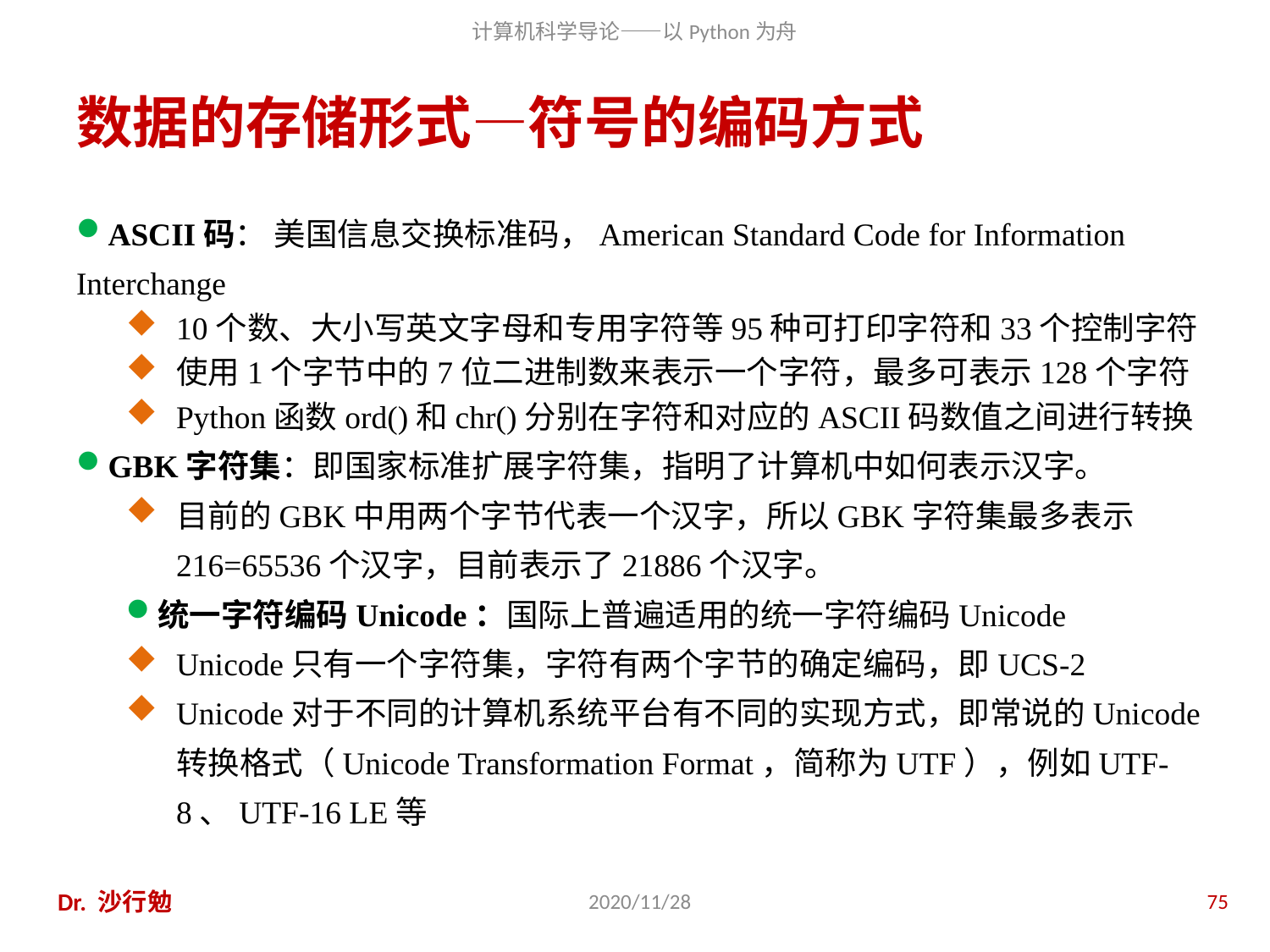

# 数据的存储形式—符号的编码方式
ASCII码： 美国信息交换标准码，American Standard Code for Information Interchange
10个数、大小写英文字母和专用字符等95种可打印字符和33个控制字符
使用1个字节中的7位二进制数来表示一个字符，最多可表示128个字符
Python函数ord()和chr()分别在字符和对应的ASCII码数值之间进行转换
GBK字符集：即国家标准扩展字符集，指明了计算机中如何表示汉字。
目前的GBK中用两个字节代表一个汉字，所以GBK字符集最多表示216=65536个汉字，目前表示了21886个汉字。
统一字符编码Unicode：国际上普遍适用的统一字符编码Unicode
Unicode只有一个字符集，字符有两个字节的确定编码，即UCS-2
Unicode对于不同的计算机系统平台有不同的实现方式，即常说的Unicode转换格式（Unicode Transformation Format，简称为UTF），例如UTF-8、UTF-16 LE等
Dr. 沙行勉
2020/11/28
75